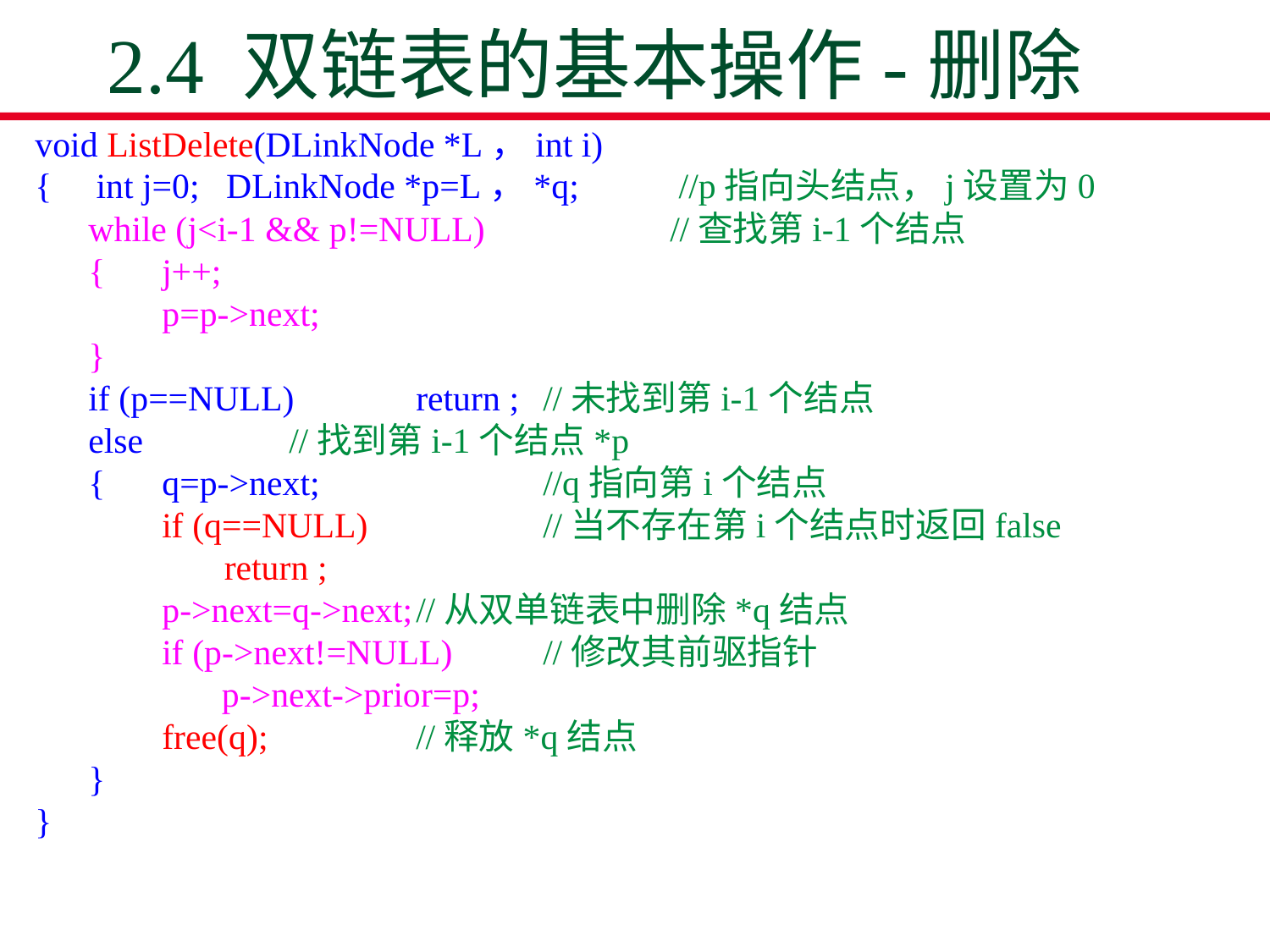

2.4 双链表的基本操作-删除
void ListDelete(DLinkNode *L，int i)
{     int j=0;   DLinkNode *p=L，*q; 	 //p指向头结点，j设置为0
      while (j<i-1 && p!=NULL)	  	//查找第i-1个结点
      {	j++;
	p=p->next;
      }
      if (p==NULL)	return ;	//未找到第i-1个结点
      else		//找到第i-1个结点*p
      {	q=p->next;		//q指向第i个结点
	if (q==NULL)	   	//当不存在第i个结点时返回false
	       return ;
	p->next=q->next;	//从双单链表中删除*q结点
	if (p->next!=NULL)    	//修改其前驱指针
                     p->next->prior=p;
	free(q);		//释放*q结点
      }
}